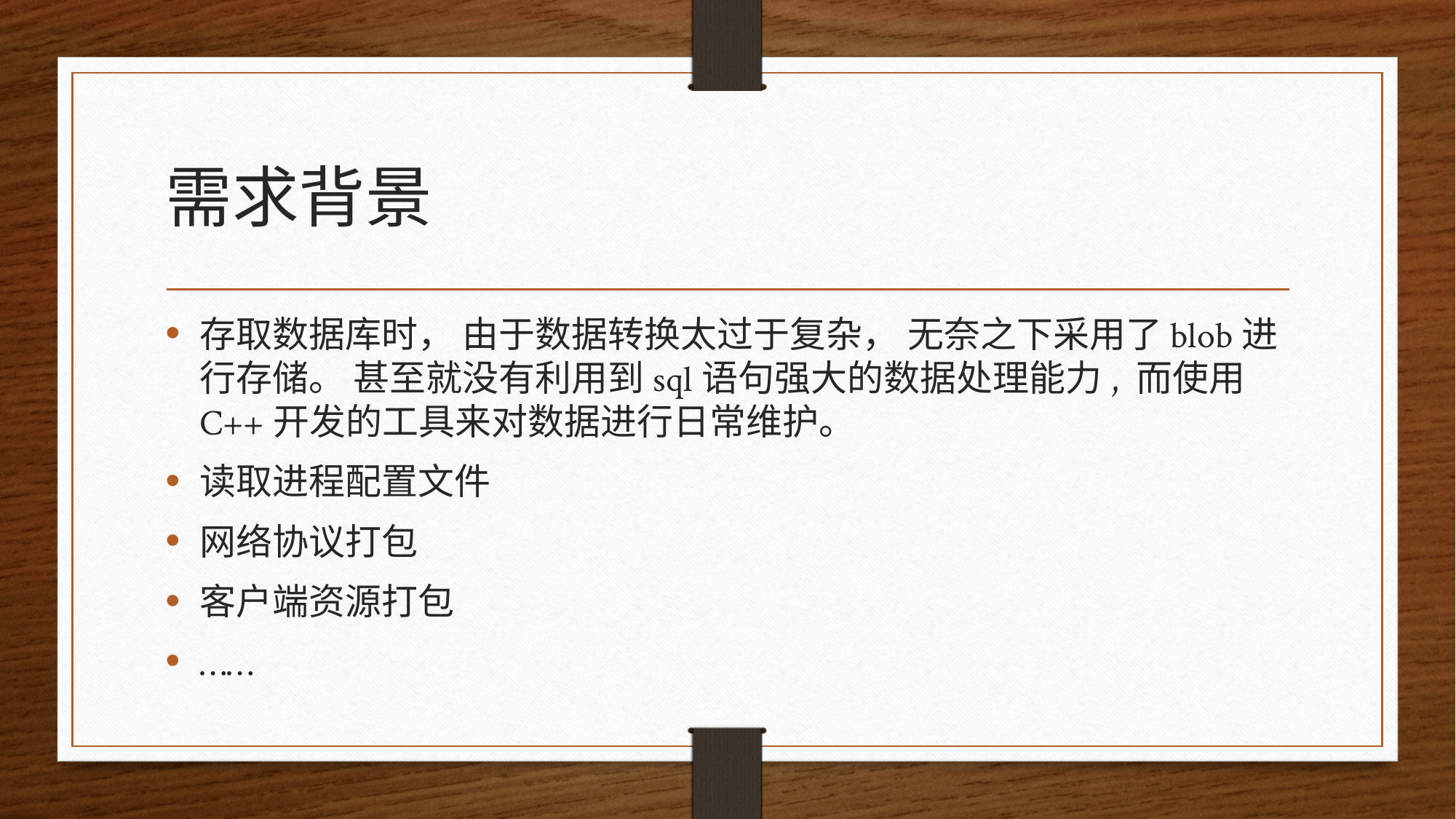

# 需求背景
存取数据库时， 由于数据转换太过于复杂， 无奈之下采用了blob进行存储。 甚至就没有利用到sql语句强大的数据处理能力, 而使用C++开发的工具来对数据进行日常维护。
读取进程配置文件
网络协议打包
客户端资源打包
……